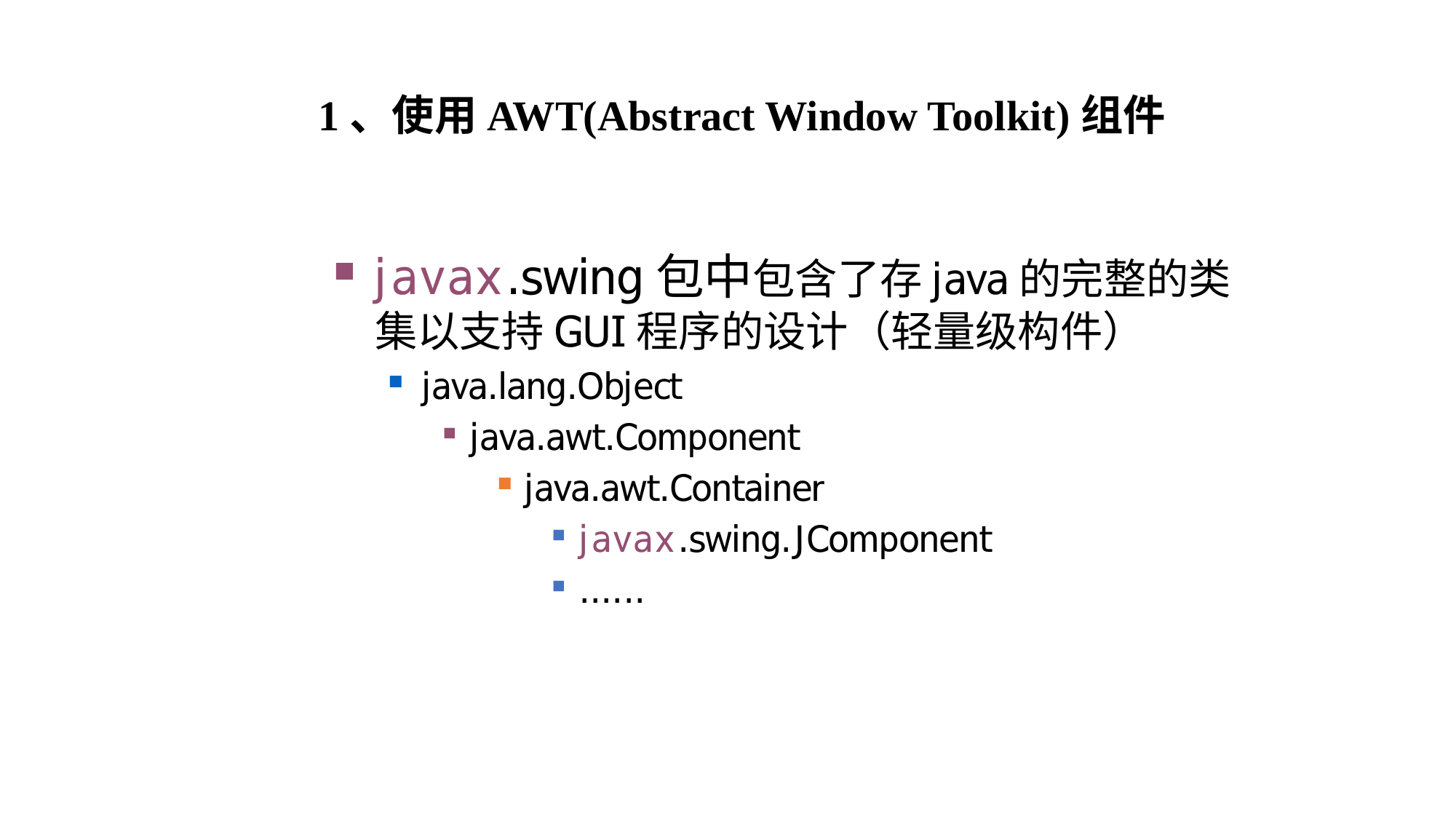

1、使用AWT(Abstract Window Toolkit)组件
javax.swing包中包含了存java的完整的类集以支持GUI程序的设计（轻量级构件）
java.lang.Object
java.awt.Component
java.awt.Container
javax.swing.JComponent
......